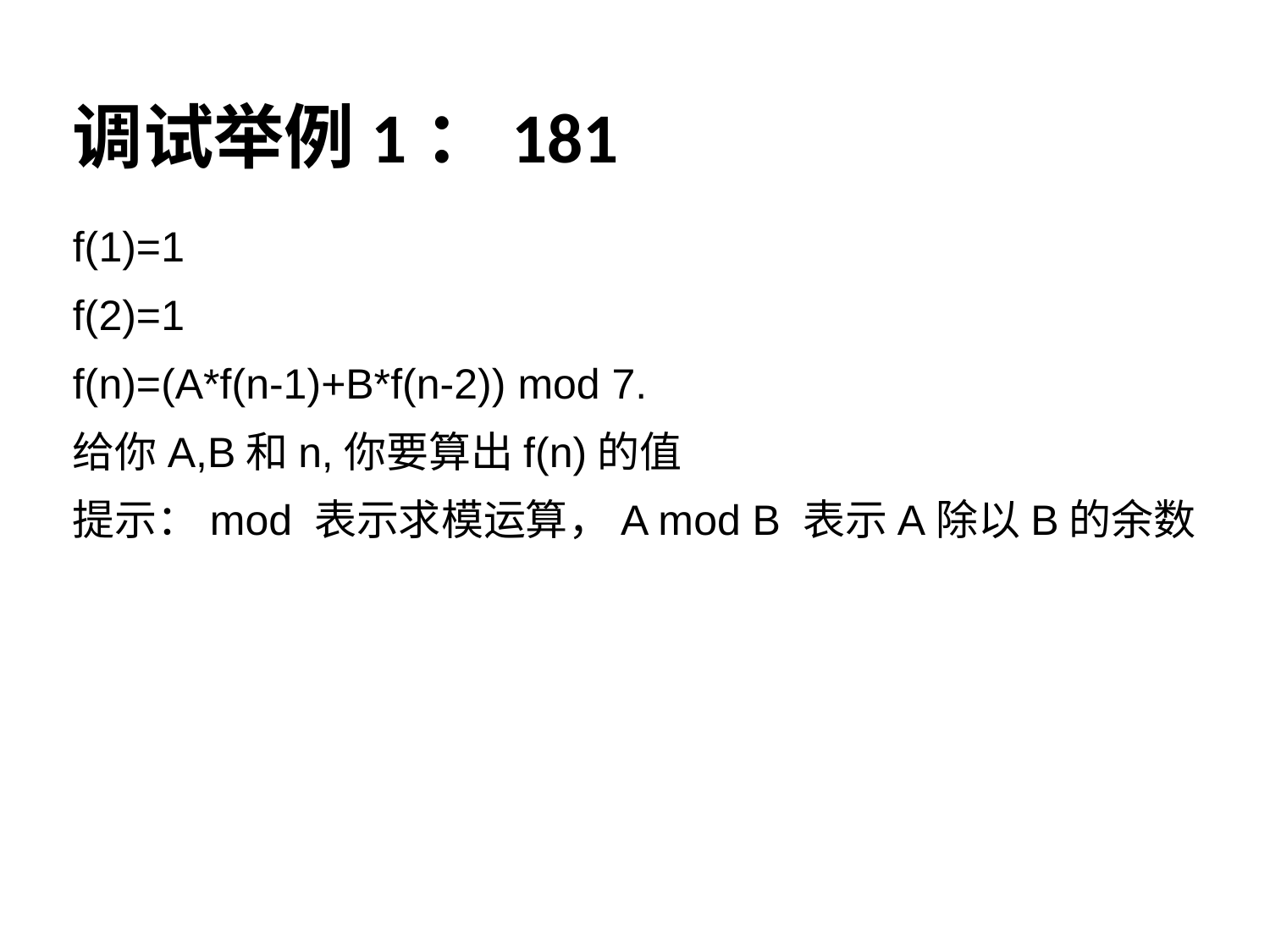

# 调试举例1：181
f(1)=1
f(2)=1
f(n)=(A*f(n-1)+B*f(n-2)) mod 7.
给你A,B和n,你要算出f(n)的值
提示：mod 表示求模运算，A mod B 表示A除以B的余数